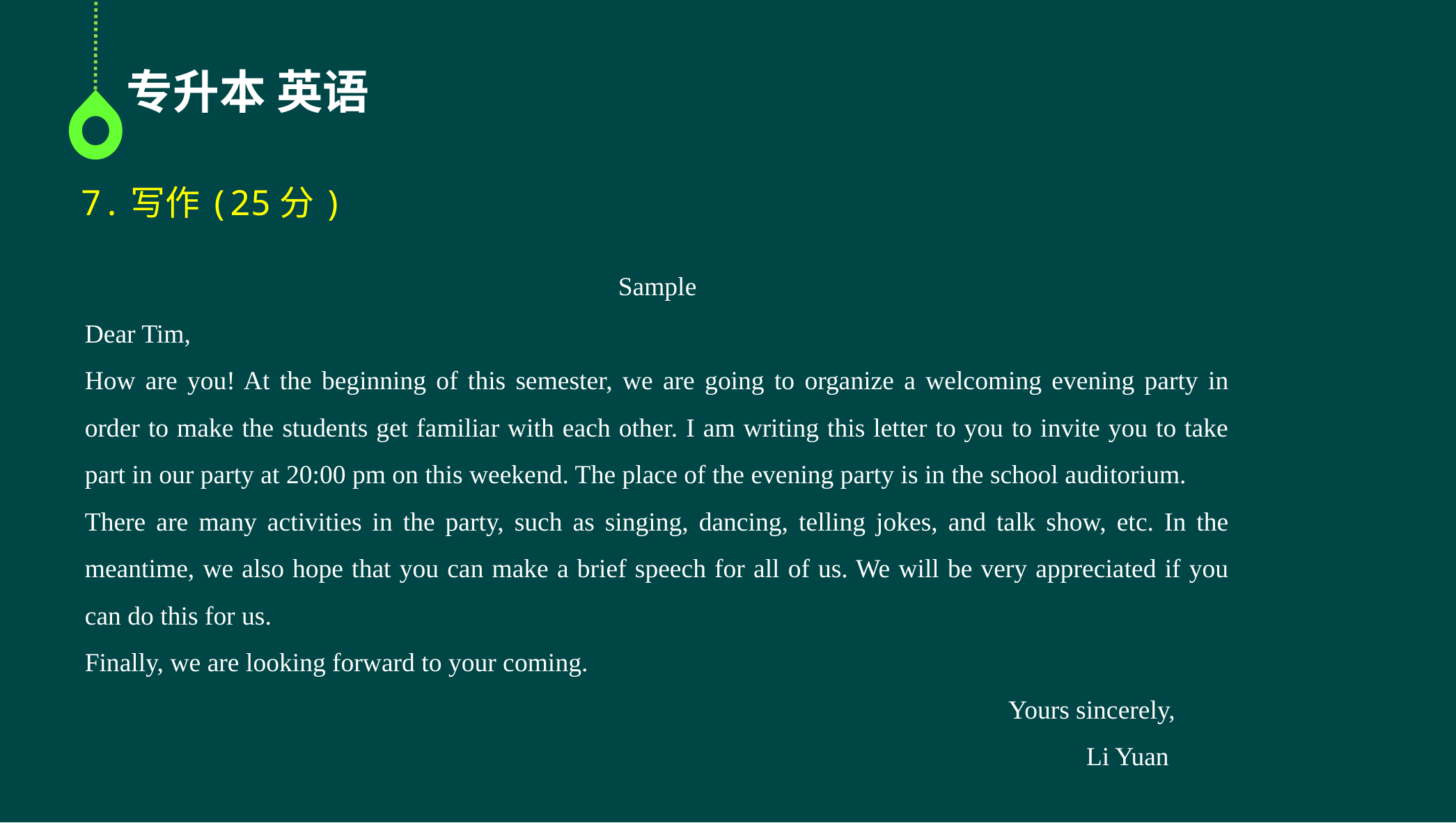

专升本 英语
7.写作(25分)
Sample
Dear Tim,
How are you! At the beginning of this semester, we are going to organize a welcoming evening party in order to make the students get familiar with each other. I am writing this letter to you to invite you to take part in our party at 20:00 pm on this weekend. The place of the evening party is in the school auditorium.
There are many activities in the party, such as singing, dancing, telling jokes, and talk show, etc. In the meantime, we also hope that you can make a brief speech for all of us. We will be very appreciated if you can do this for us.
Finally, we are looking forward to your coming.
								     Yours sincerely,
									Li Yuan